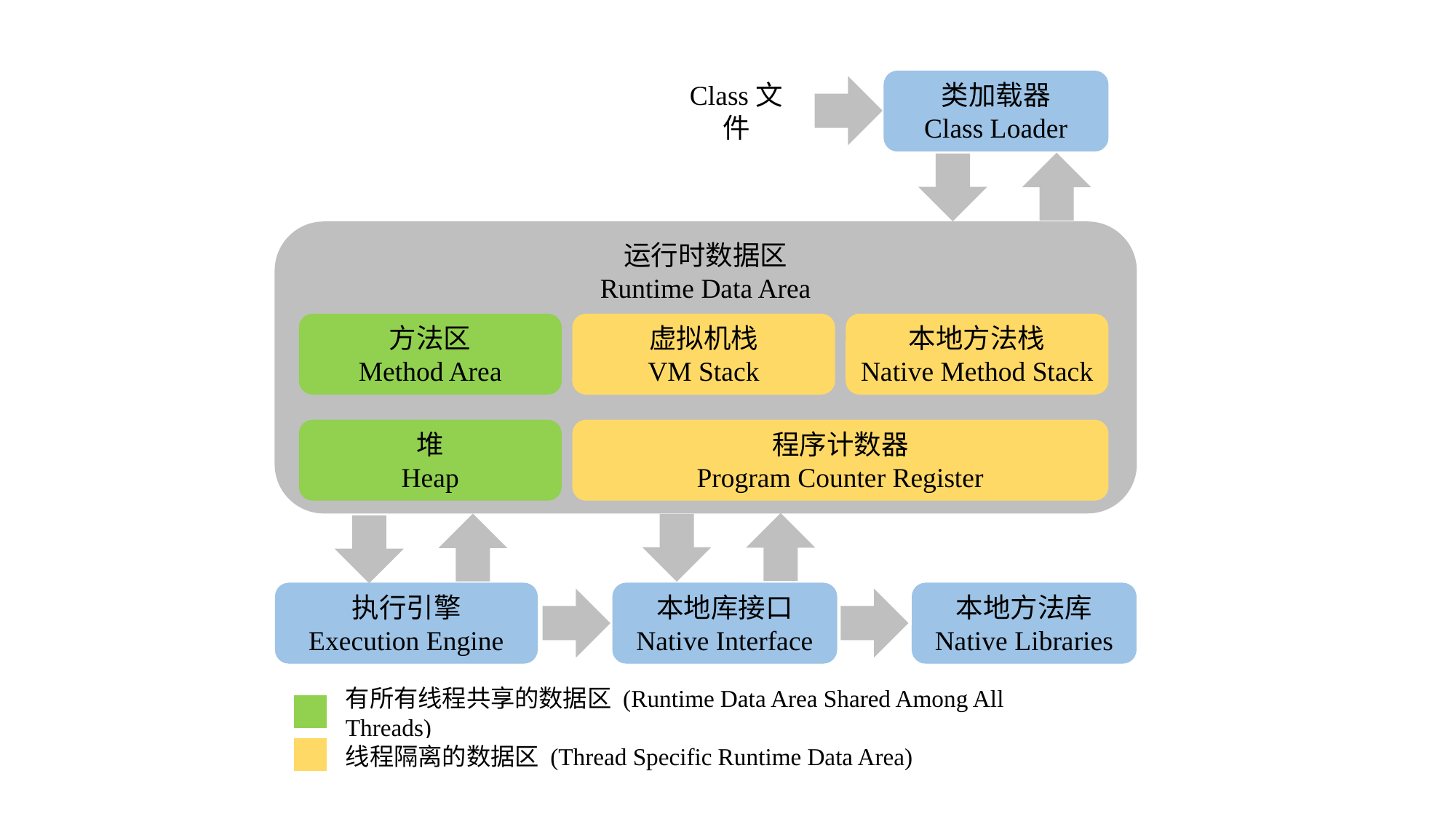

类加载器
Class Loader

Class文件

运行时数据区
Runtime Data Area
方法区
Method Area
虚拟机栈
VM Stack
本地方法栈
Native Method Stack
堆
Heap
程序计数器
Program Counter Register

本地库接口
Native Interface
本地方法库
Native Libraries
执行引擎
Execution Engine

有所有线程共享的数据区 (Runtime Data Area Shared Among All Threads)

线程隔离的数据区 (Thread Specific Runtime Data Area)